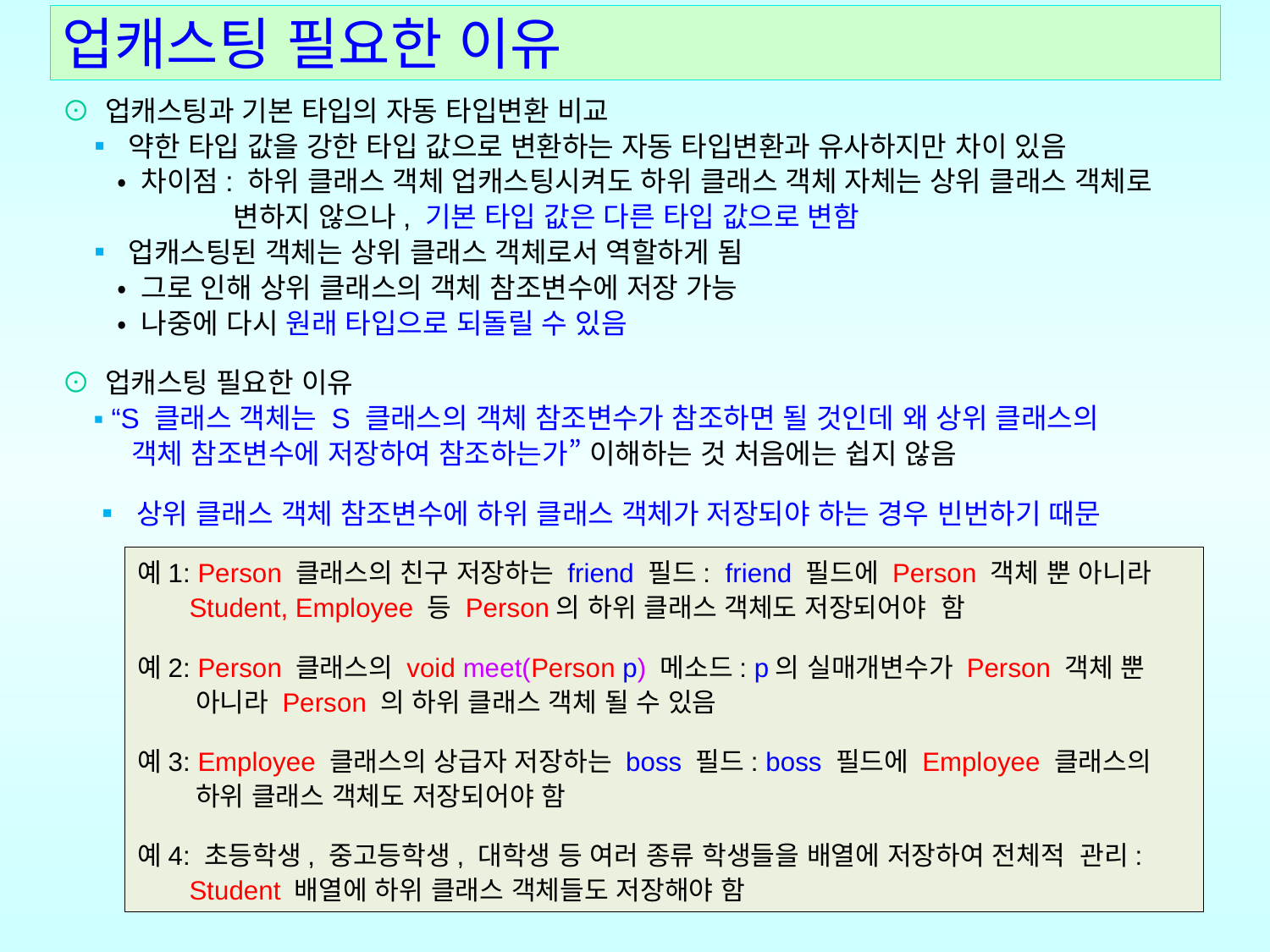

# 업캐스팅 필요한 이유
⊙ 업캐스팅과 기본 타입의 자동 타입변환 비교
   ▪ 약한 타입 값을 강한 타입 값으로 변환하는 자동 타입변환과 유사하지만 차이 있음
       • 차이점: 하위 클래스 객체 업캐스팅시켜도 하위 클래스 객체 자체는 상위 클래스 객체로
                     변하지 않으나, 기본 타입 값은 다른 타입 값으로 변함
   ▪ 업캐스팅된 객체는 상위 클래스 객체로서 역할하게 됨
       • 그로 인해 상위 클래스의 객체 참조변수에 저장 가능
       • 나중에 다시 원래 타입으로 되돌릴 수 있음

⊙ 업캐스팅 필요한 이유
    ▪ “S 클래스 객체는 S 클래스의 객체 참조변수가 참조하면 될 것인데 왜 상위 클래스의
        객체 참조변수에 저장하여 참조하는가” 이해하는 것 처음에는 쉽지 않음

    ▪ 상위 클래스 객체 참조변수에 하위 클래스 객체가 저장되야 하는 경우 빈번하기 때문
예1: Person 클래스의 친구 저장하는 friend 필드:  friend 필드에 Person 객체 뿐 아니라
       Student, Employee 등 Person의 하위 클래스 객체도 저장되어야  함

예2: Person 클래스의 void meet(Person p) 메소드: p의 실매개변수가 Person 객체 뿐
       아니라 Person 의 하위 클래스 객체 될 수 있음

예3: Employee 클래스의 상급자 저장하는 boss 필드: boss 필드에 Employee 클래스의
       하위 클래스 객체도 저장되어야 함

예4: 초등학생, 중고등학생, 대학생 등 여러 종류 학생들을 배열에 저장하여 전체적  관리:
       Student 배열에 하위 클래스 객체들도 저장해야 함